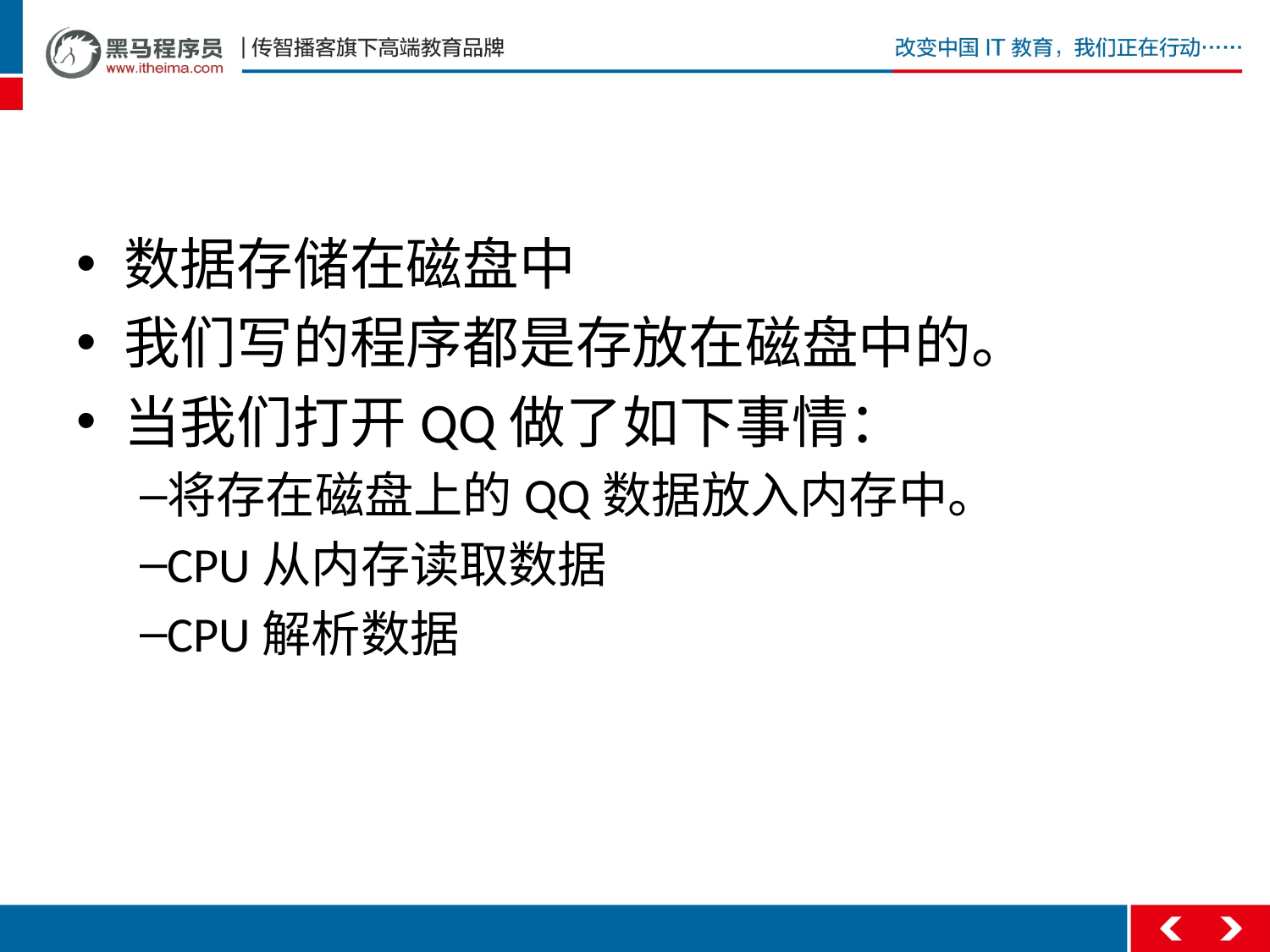

#
数据存储在磁盘中
我们写的程序都是存放在磁盘中的。
当我们打开QQ做了如下事情：
将存在磁盘上的QQ数据放入内存中。
CPU从内存读取数据
CPU解析数据